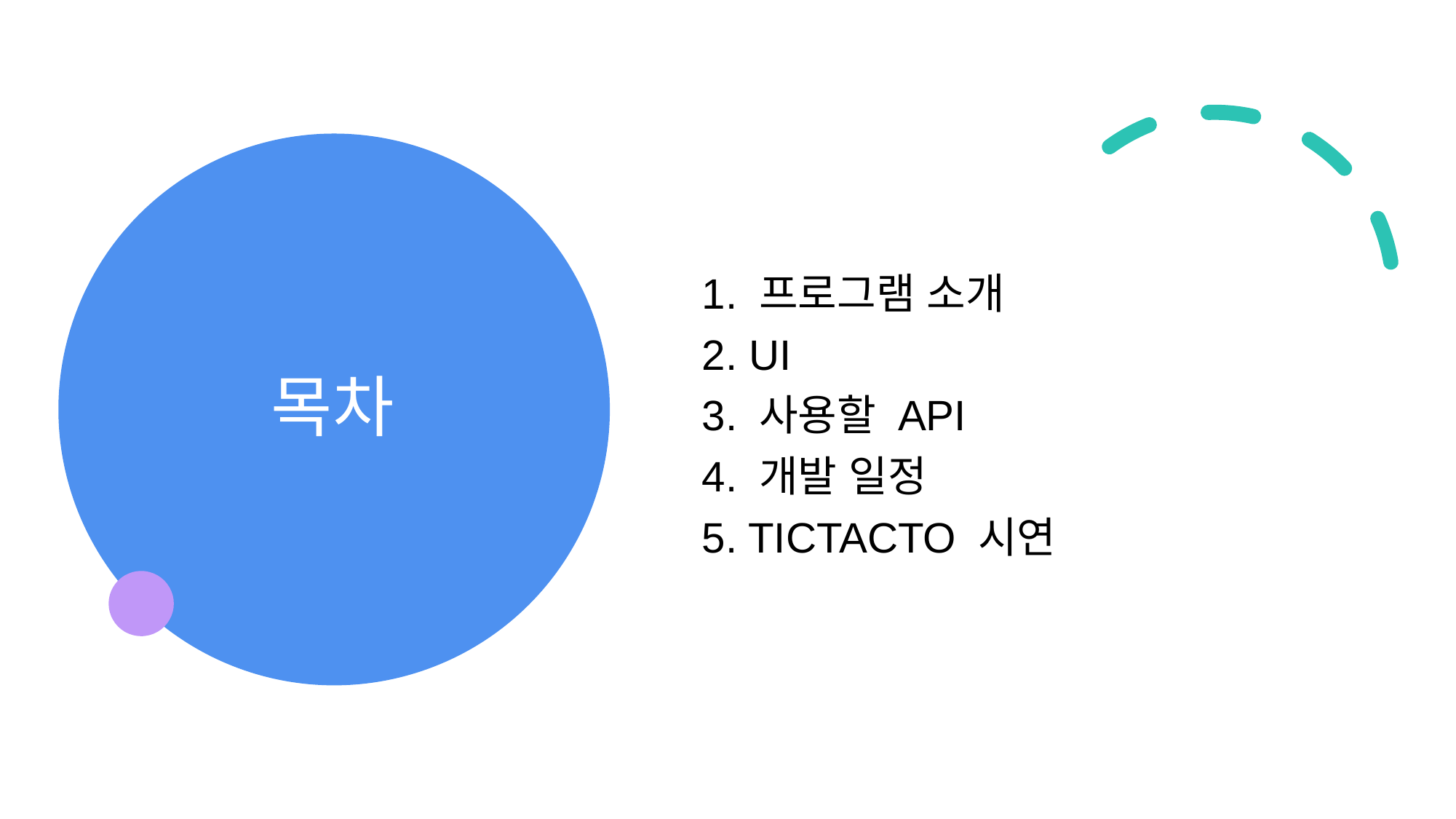

# 목차
1. 프로그램 소개
2. UI
3. 사용할 API
4. 개발 일정
5. TICTACTO 시연